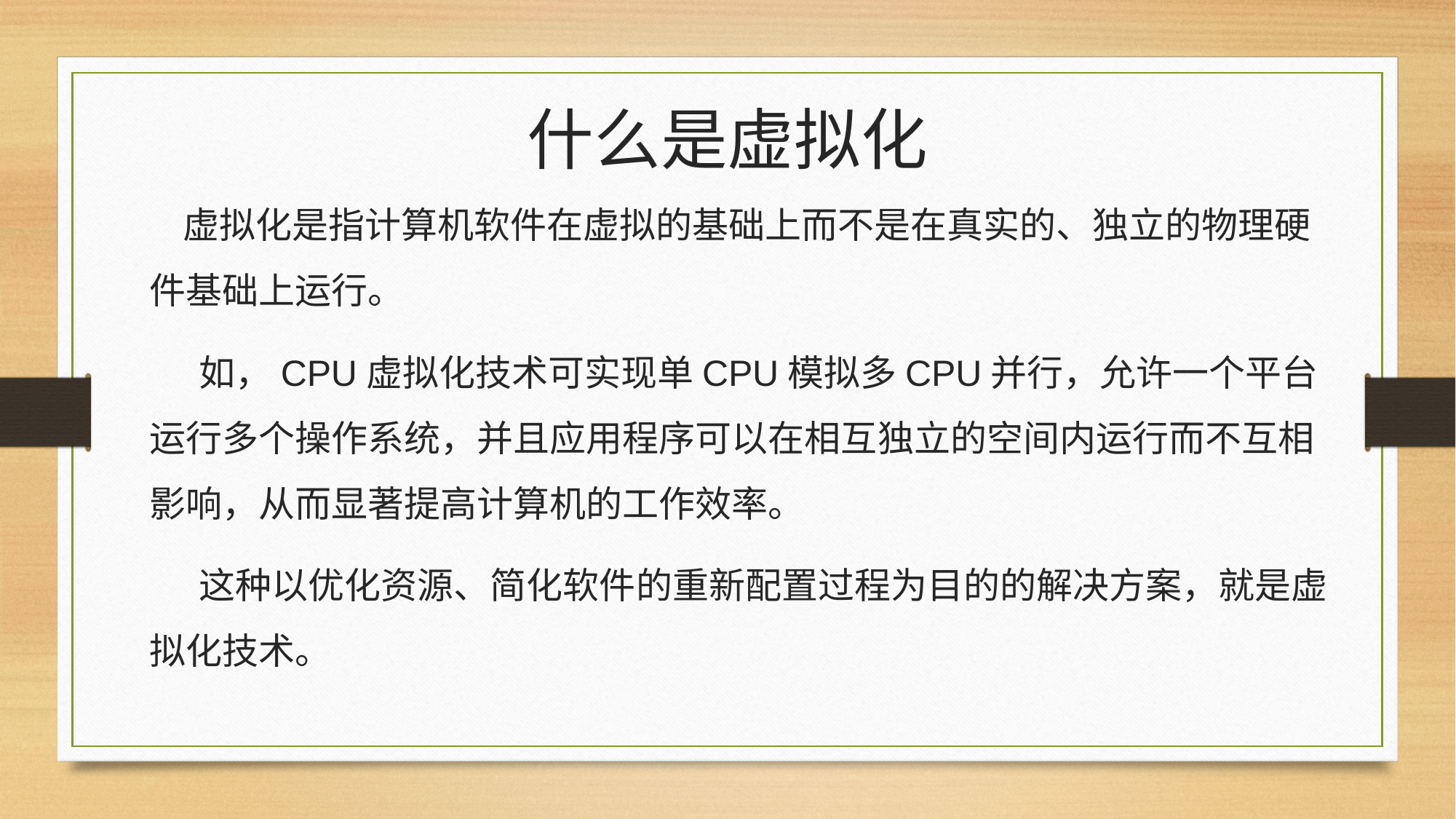

# 什么是虚拟化
   虚拟化是指计算机软件在虚拟的基础上而不是在真实的、独立的物理硬件基础上运行。
     如，CPU虚拟化技术可实现单CPU模拟多CPU并行，允许一个平台运行多个操作系统，并且应用程序可以在相互独立的空间内运行而不互相影响，从而显著提高计算机的工作效率。
     这种以优化资源、简化软件的重新配置过程为目的的解决方案，就是虚拟化技术。